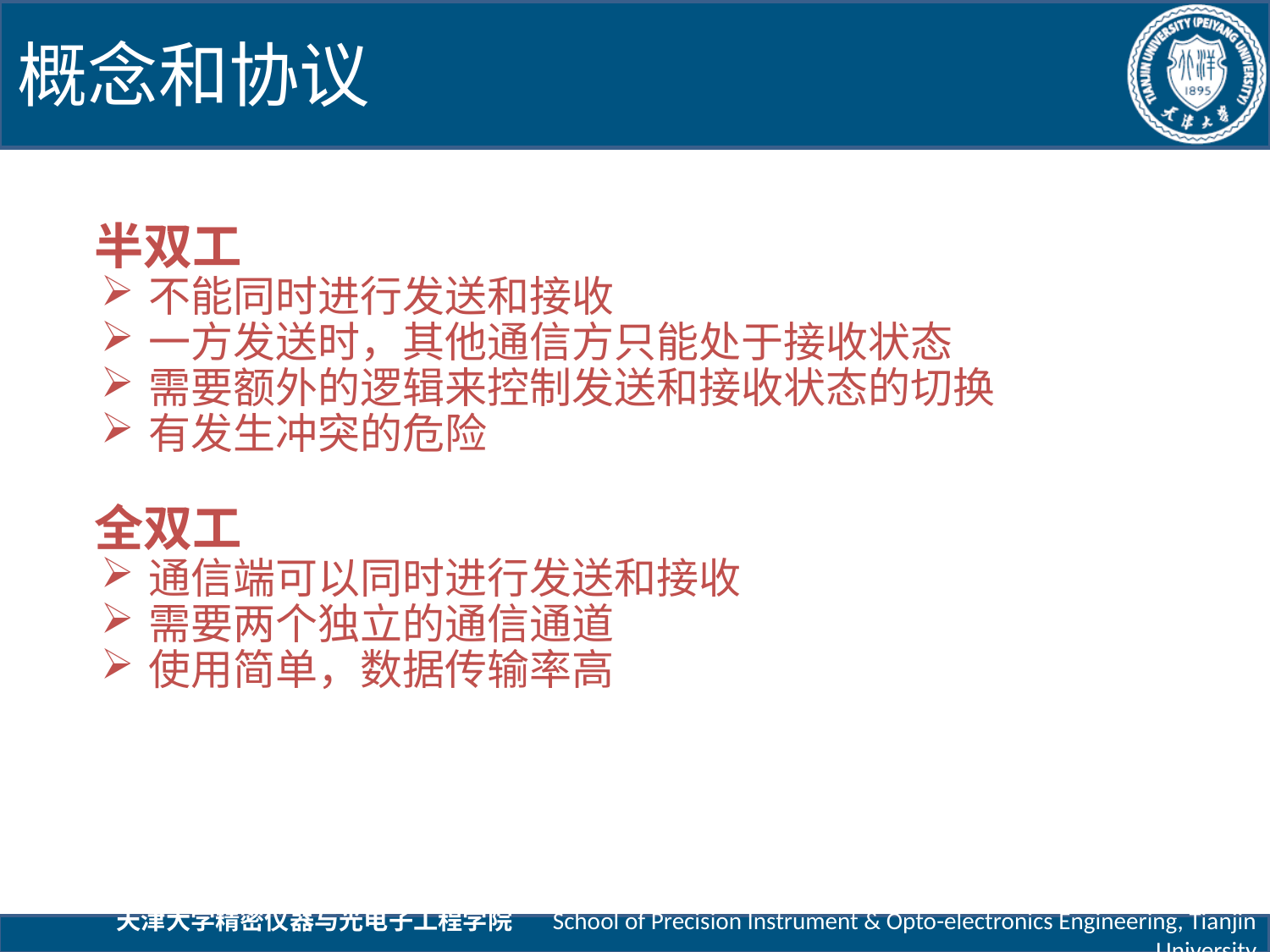

概念和协议
    半双工
不能同时进行发送和接收
一方发送时，其他通信方只能处于接收状态
需要额外的逻辑来控制发送和接收状态的切换
有发生冲突的危险

    全双工
通信端可以同时进行发送和接收
需要两个独立的通信通道
使用简单，数据传输率高